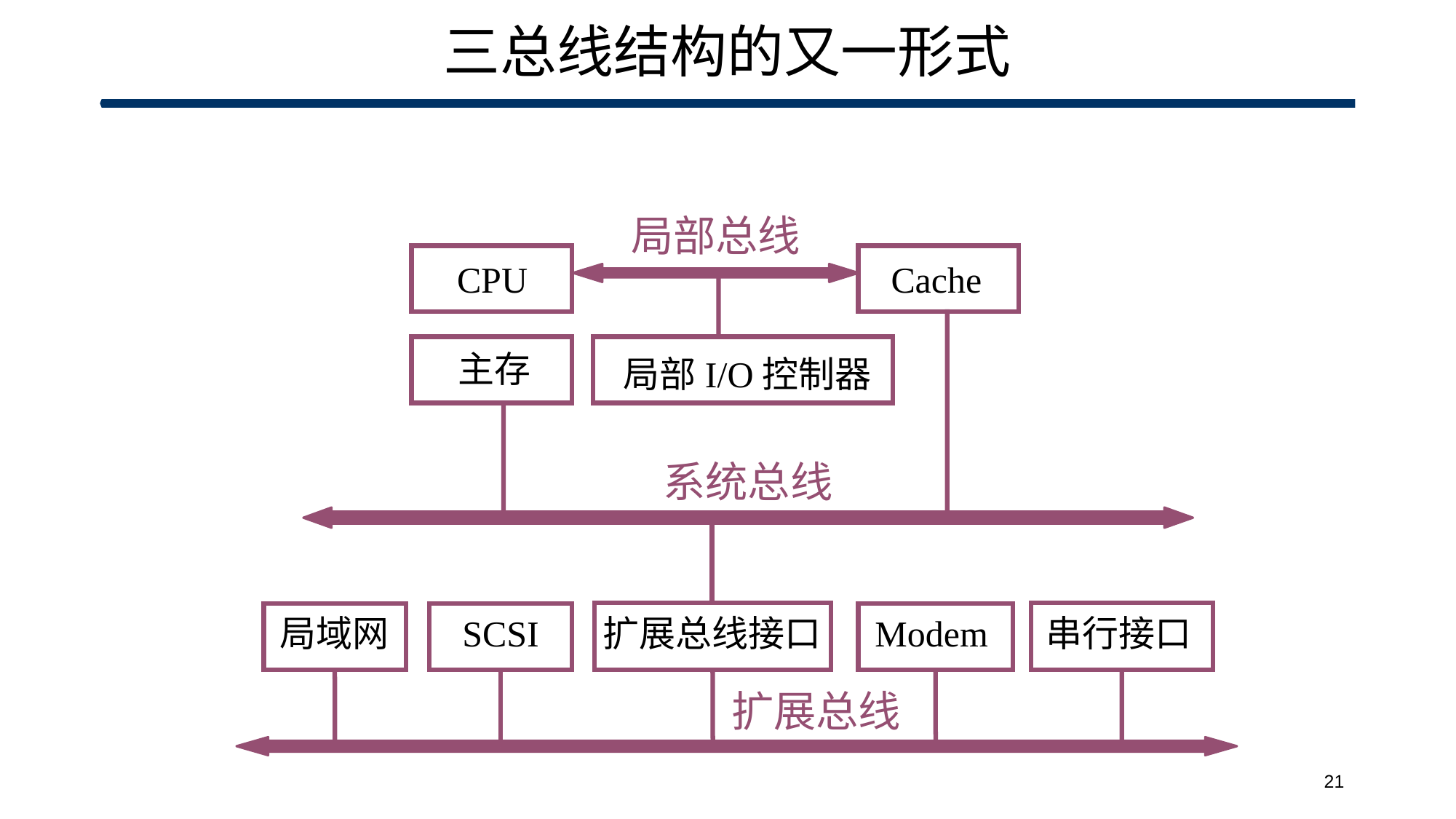

# 三总线结构的又一形式

局部总线

CPU
Cache

主存
局部I/O控制器

系统总线

局域网
SCSI
扩展总线接口
Modem
串行接口

扩展总线

21